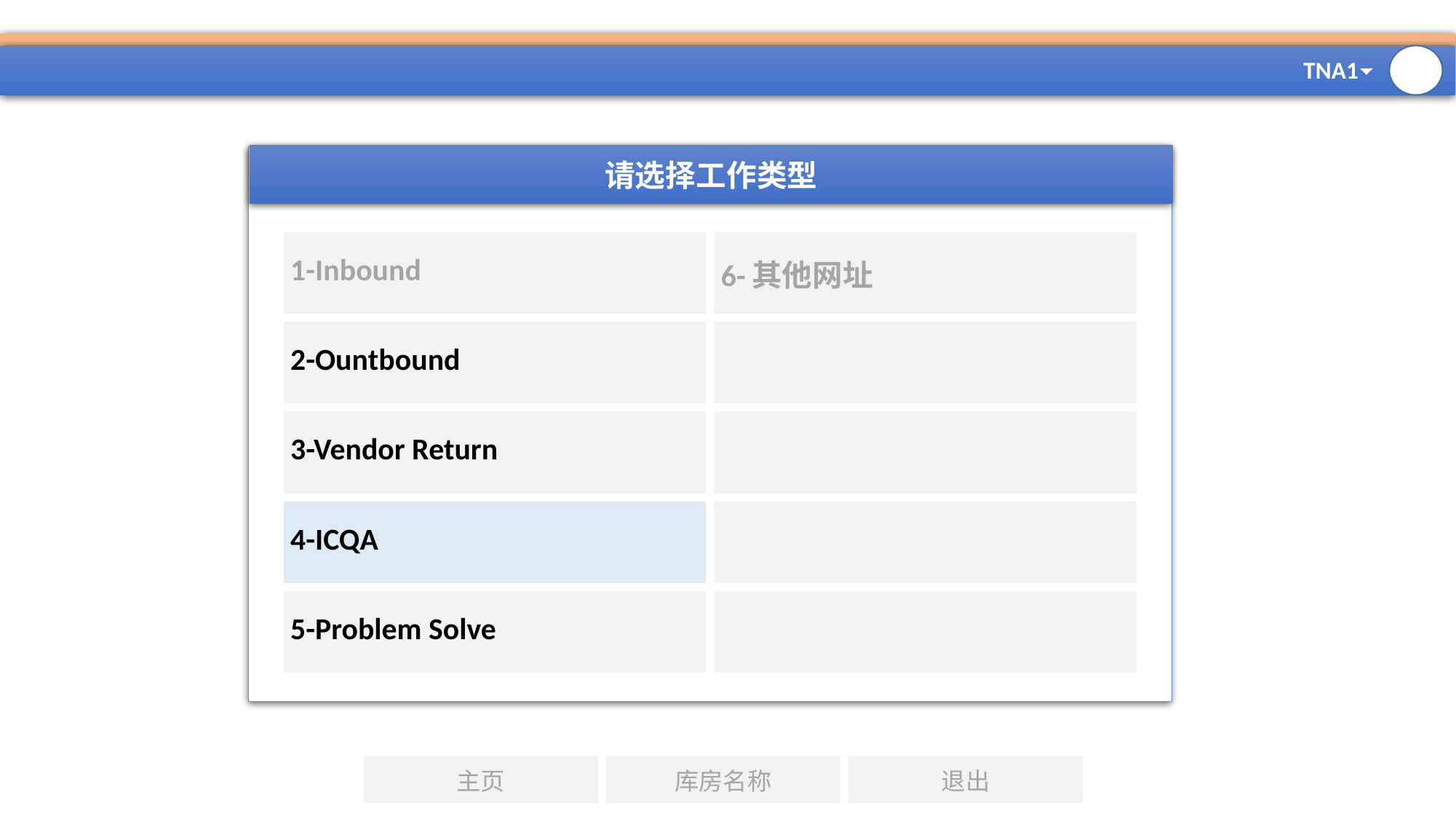

#
请选择工作类型

| 1-Inbound | 6-其他网址 |
| --- | --- |
| 2-Ountbound |  |
| 3-Vendor Return |  |
| 4-ICQA |  |
| 5-Problem Solve |  |
| 主页 | 库房名称 | 退出 |
| --- | --- | --- |